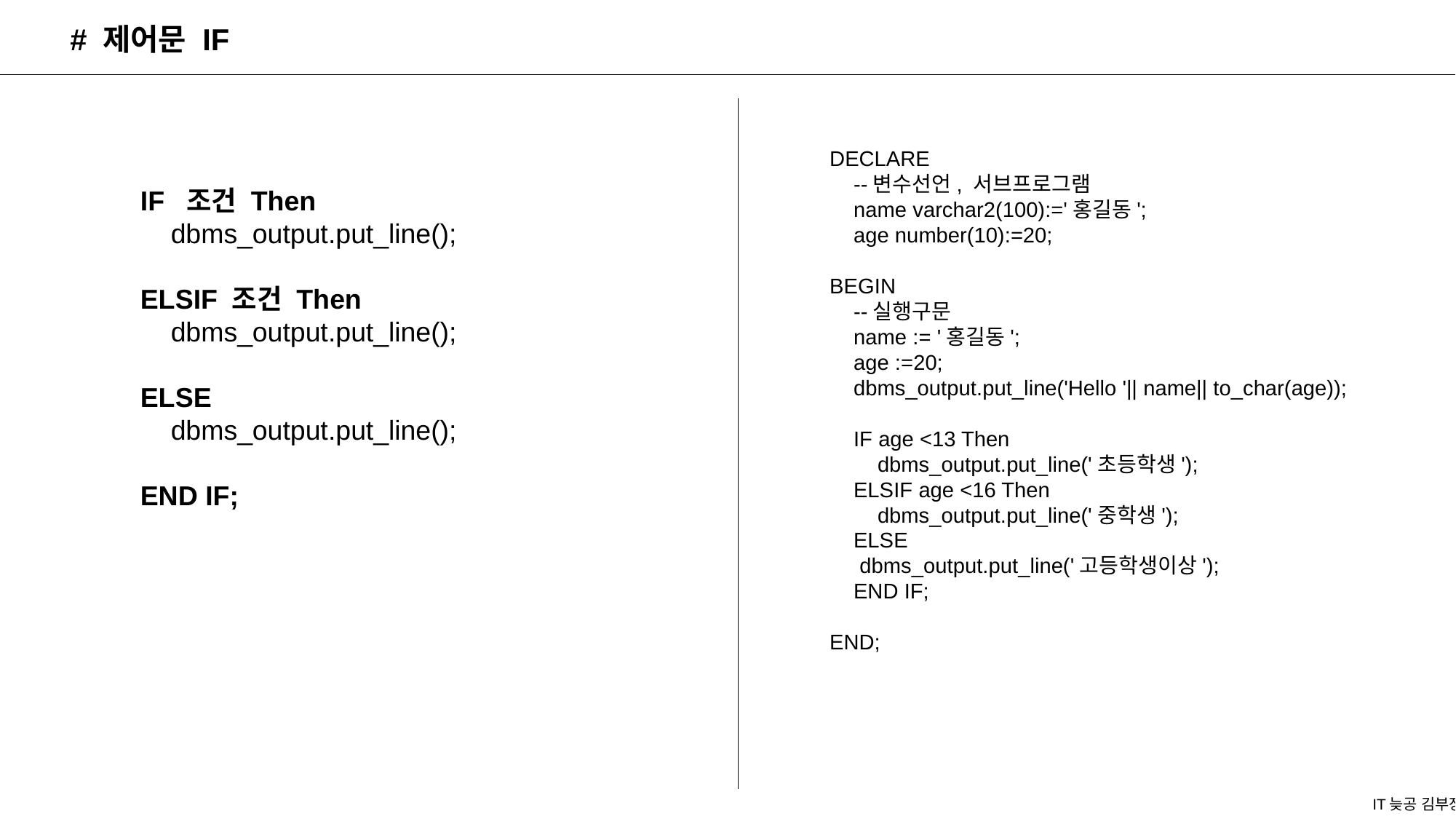

# 제어문 IF
DECLARE
    --변수선언, 서브프로그램
    name varchar2(100):='홍길동';
    age number(10):=20;
BEGIN
    --실행구문
    name := '홍길동';
    age :=20;
    dbms_output.put_line('Hello '|| name|| to_char(age));

    IF age <13 Then
        dbms_output.put_line('초등학생');
    ELSIF age <16 Then
        dbms_output.put_line('중학생');
    ELSE
     dbms_output.put_line('고등학생이상');
    END IF;

END;
IF  조건 Then
    dbms_output.put_line();

ELSIF 조건 Then
    dbms_output.put_line();

ELSE
    dbms_output.put_line();

END IF;
IT늦공 김부장